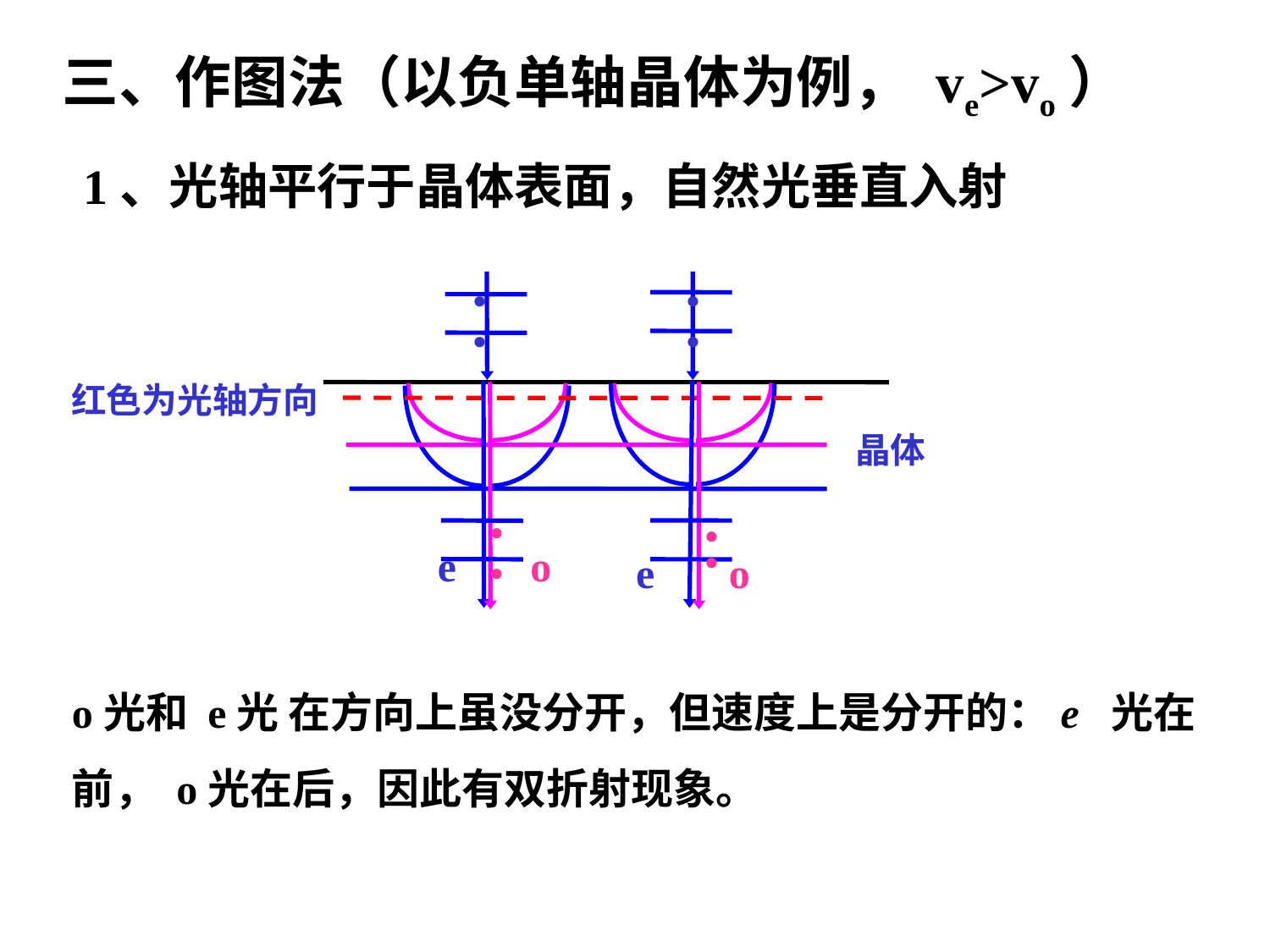

三、作图法（以负单轴晶体为例， ve>vo）
1、光轴平行于晶体表面，自然光垂直入射
·
·

·
·
红色为光轴方向

晶体

·
 ·
    e       o
 ·

·
   e       o

o光和 e光 在方向上虽没分开，但速度上是分开的：e  光在前， o光在后，因此有双折射现象。